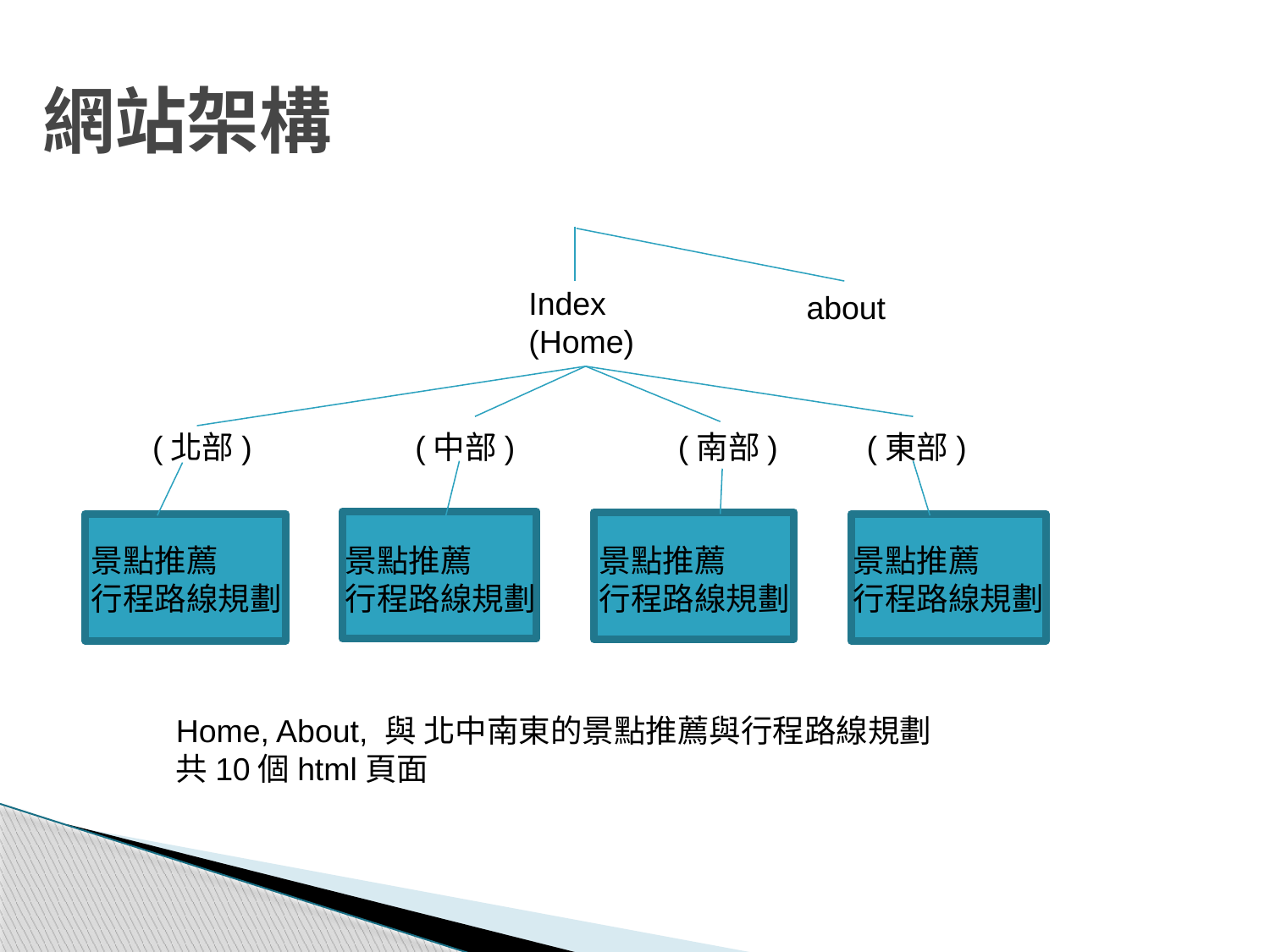

# 網站架構
Index
(Home)
about
(北部)          	 (中部)    	  (南部)          (東部)

景點推薦 	景點推薦     	景點推薦     	景點推薦
行程路線規劃	行程路線規劃	行程路線規劃	行程路線規劃

Home, About, 與 北中南東的景點推薦與行程路線規劃
共10個html頁面